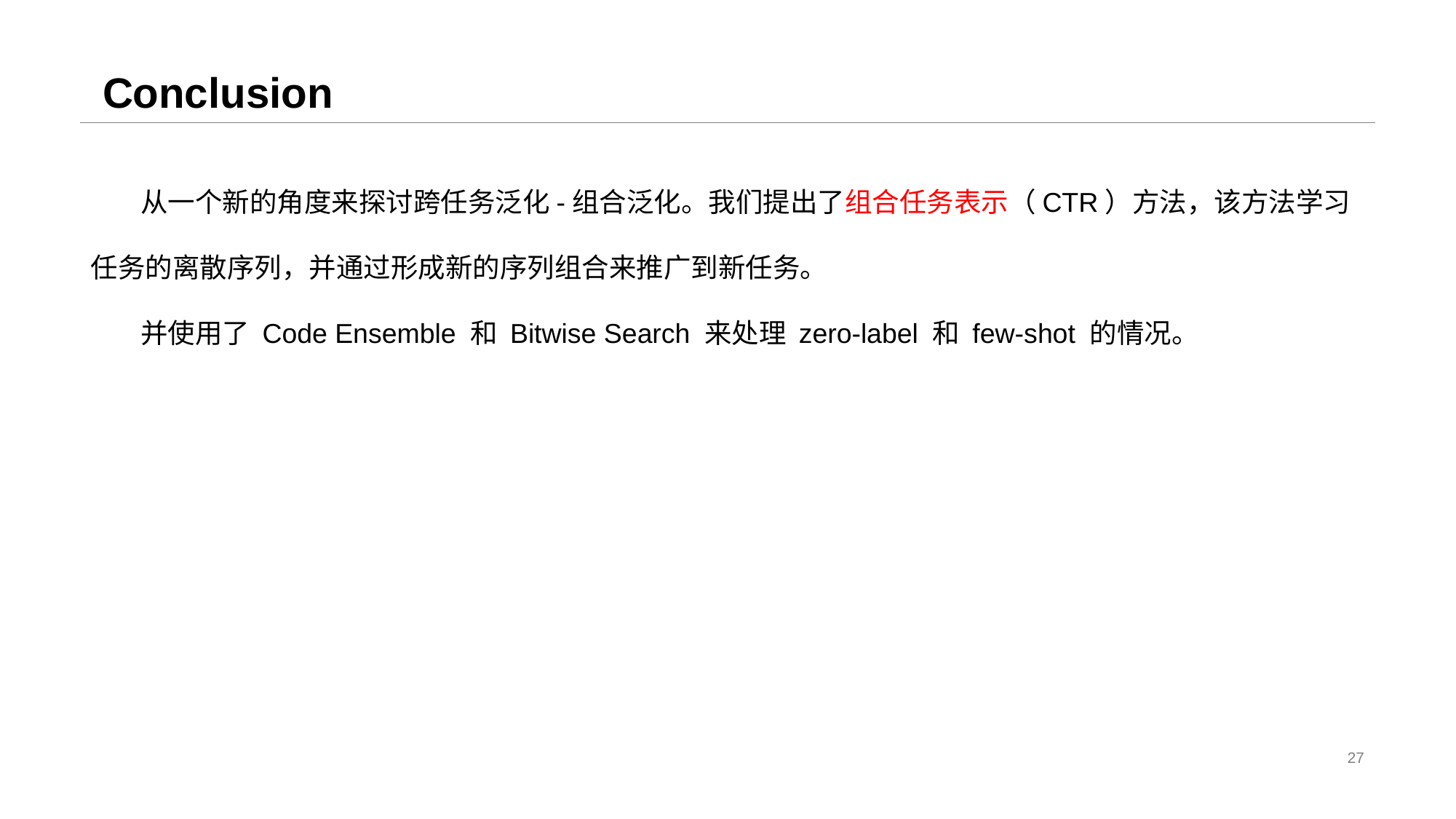

# Conclusion
       从一个新的角度来探讨跨任务泛化-组合泛化。我们提出了组合任务表示（CTR）方法，该方法学习任务的离散序列，并通过形成新的序列组合来推广到新任务。
       并使用了 Code Ensemble 和 Bitwise Search 来处理 zero-label 和 few-shot 的情况。
27